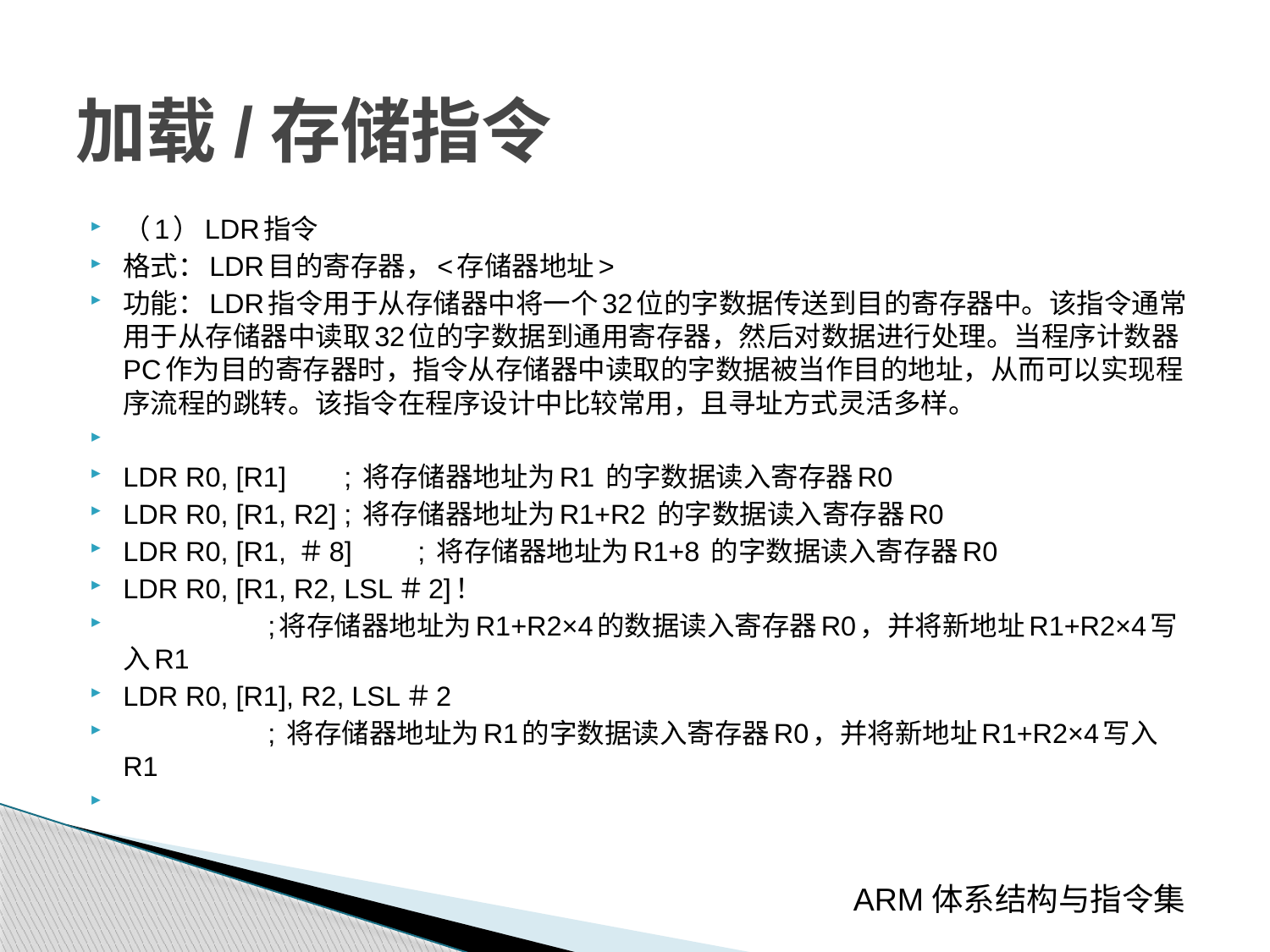

# 加载/存储指令
（1）LDR指令
格式：LDR目的寄存器，<存储器地址>
功能：LDR指令用于从存储器中将一个32位的字数据传送到目的寄存器中。该指令通常用于从存储器中读取32位的字数据到通用寄存器，然后对数据进行处理。当程序计数器PC作为目的寄存器时，指令从存储器中读取的字数据被当作目的地址，从而可以实现程序流程的跳转。该指令在程序设计中比较常用，且寻址方式灵活多样。

LDR R0, [R1]	; 将存储器地址为R1 的字数据读入寄存器R0
LDR R0, [R1, R2]	; 将存储器地址为R1+R2 的字数据读入寄存器R0
LDR R0, [R1, ＃8]	; 将存储器地址为R1+8 的字数据读入寄存器R0
LDR R0, [R1, R2, LSL＃2]！
                   ;将存储器地址为R1+R2×4的数据读入寄存器R0，并将新地址R1+R2×4写入R1
LDR R0, [R1], R2, LSL＃2
                   ; 将存储器地址为R1的字数据读入寄存器R0，并将新地址R1+R2×4写入R1

            ARM体系结构与指令集